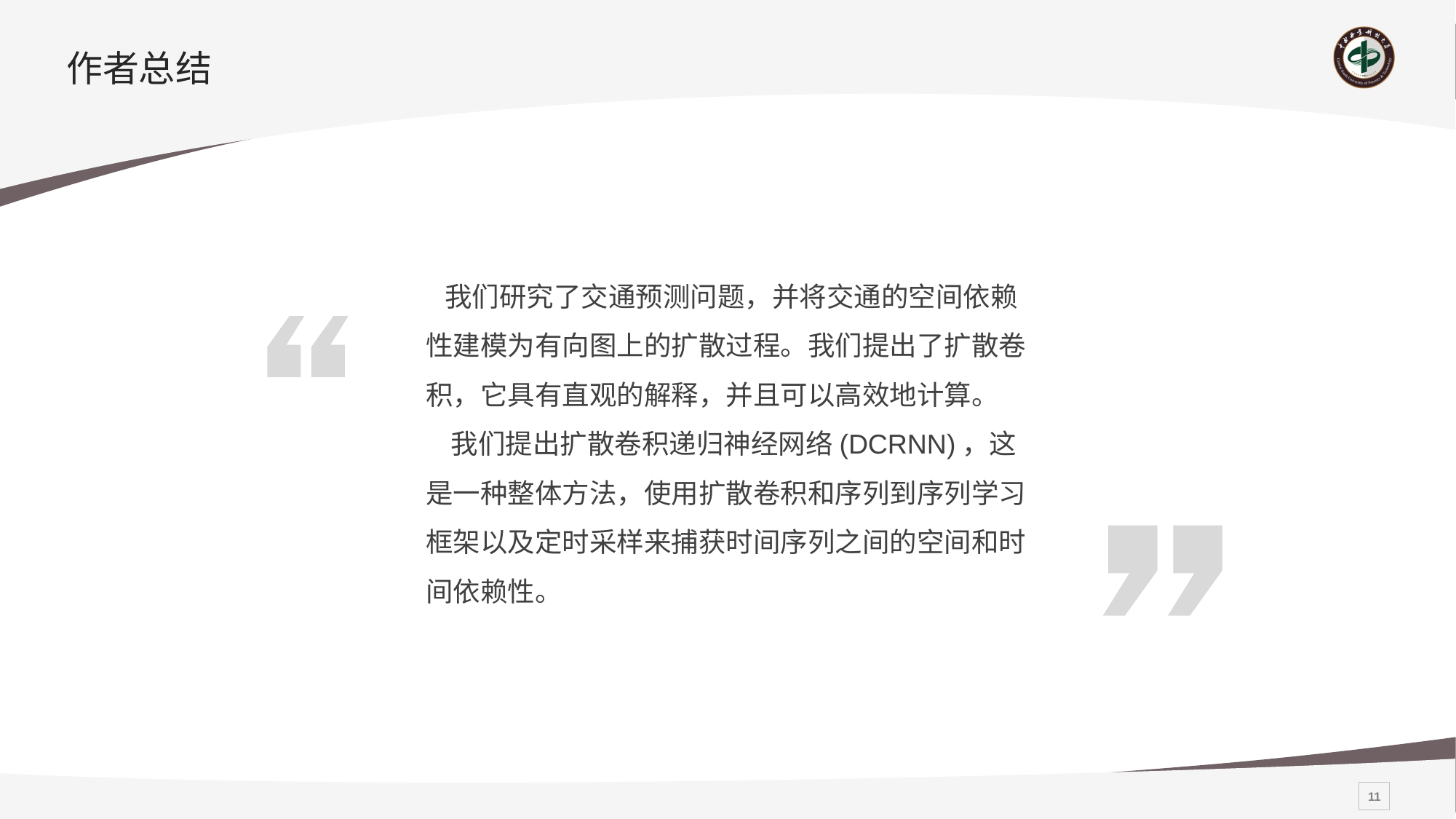

# 作者总结
  我们研究了交通预测问题，并将交通的空间依赖性建模为有向图上的扩散过程。我们提出了扩散卷积，它具有直观的解释，并且可以高效地计算。
   我们提出扩散卷积递归神经网络(DCRNN)，这是一种整体方法，使用扩散卷积和序列到序列学习框架以及定时采样来捕获时间序列之间的空间和时间依赖性。